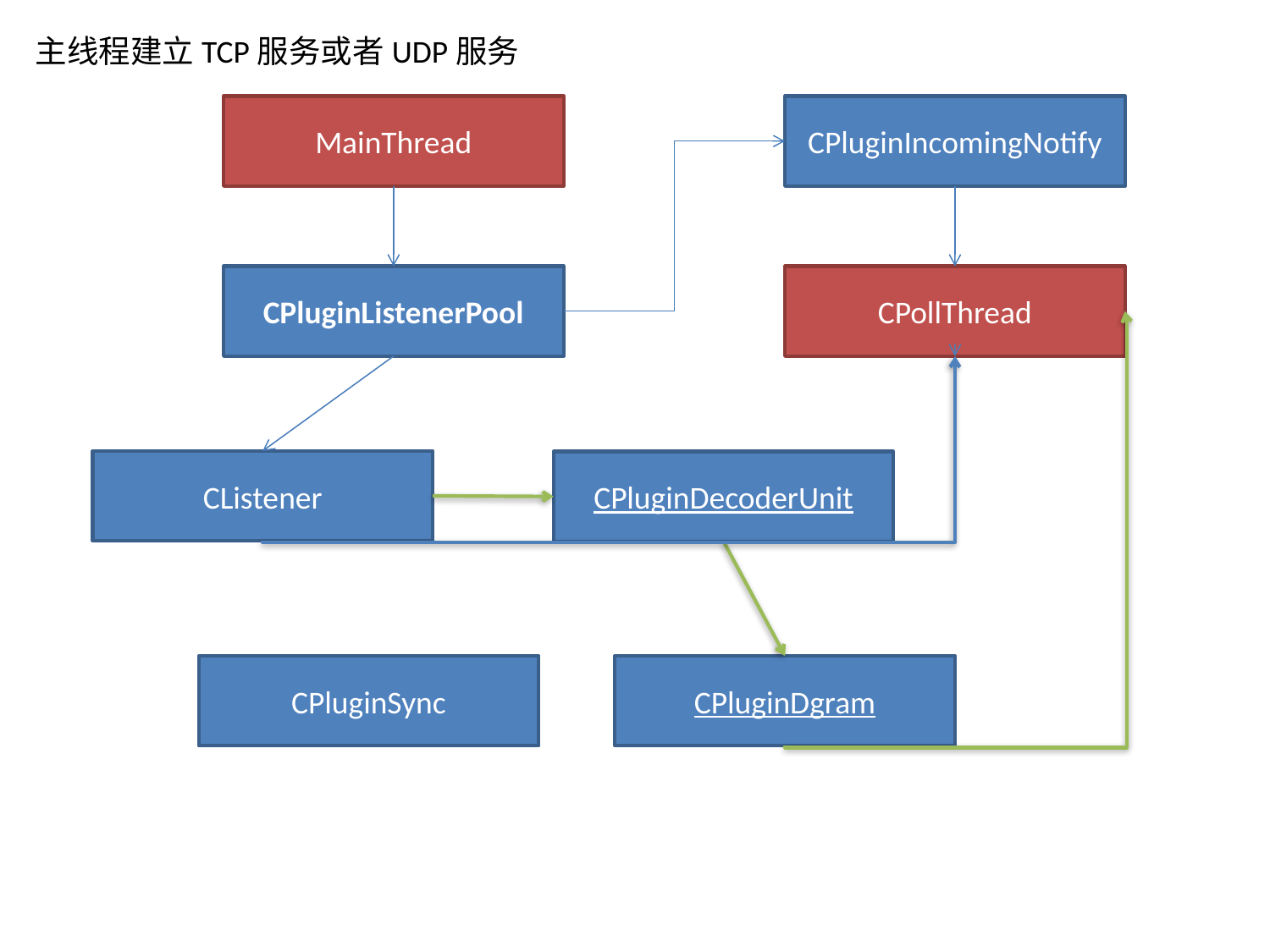

主线程建立TCP服务或者UDP服务
MainThread
CPluginIncomingNotify
CPluginListenerPool
CPollThread
CListener
CPluginDecoderUnit
CPluginSync
CPluginDgram